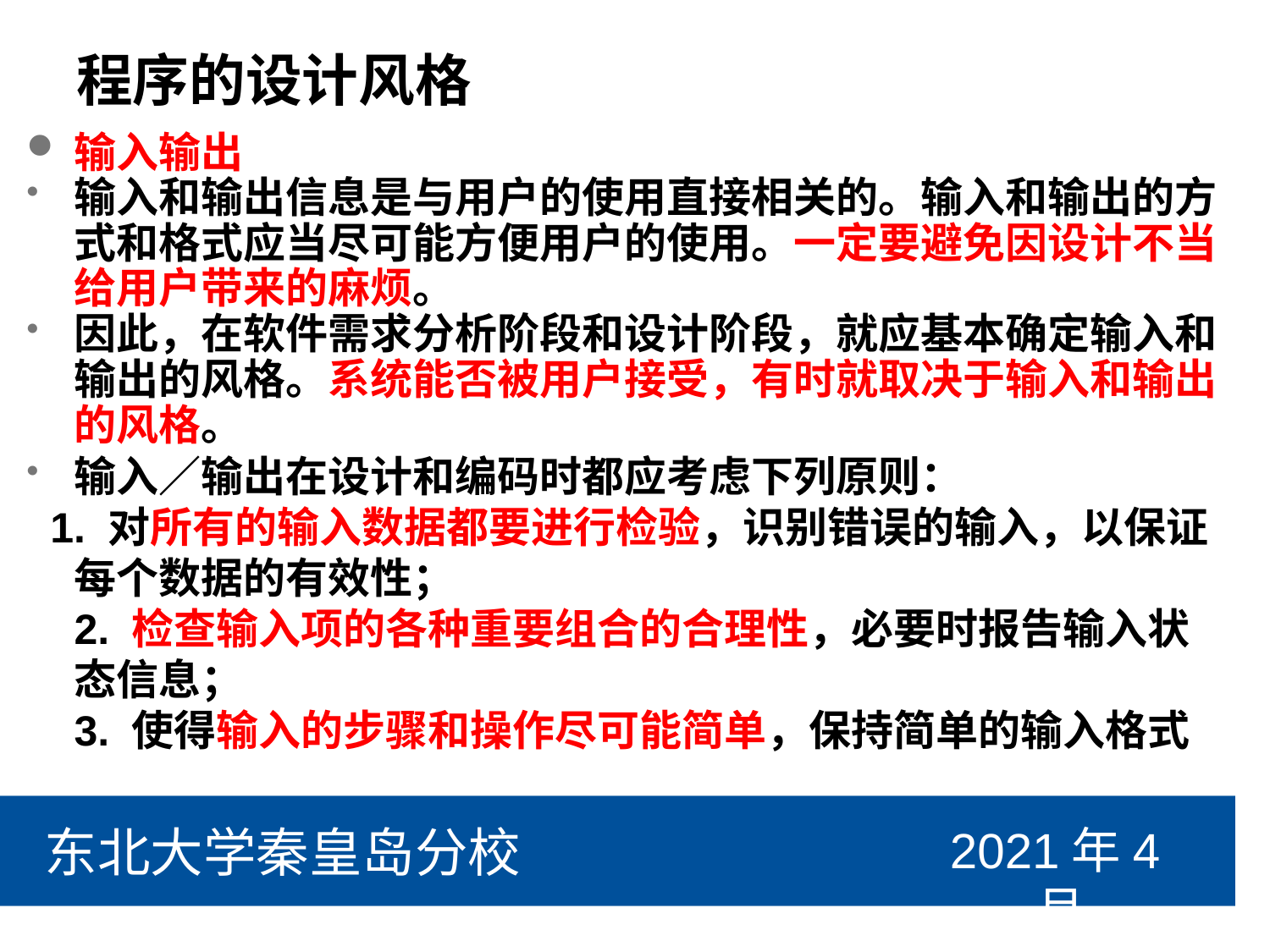

# 程序的设计风格
输入输出
输入和输出信息是与用户的使用直接相关的。输入和输出的方式和格式应当尽可能方便用户的使用。一定要避免因设计不当给用户带来的麻烦。
因此，在软件需求分析阶段和设计阶段，就应基本确定输入和输出的风格。系统能否被用户接受，有时就取决于输入和输出的风格。
输入／输出在设计和编码时都应考虑下列原则：
  1. 对所有的输入数据都要进行检验，识别错误的输入，以保证每个数据的有效性；
2. 检查输入项的各种重要组合的合理性，必要时报告输入状态信息；
3. 使得输入的步骤和操作尽可能简单，保持简单的输入格式